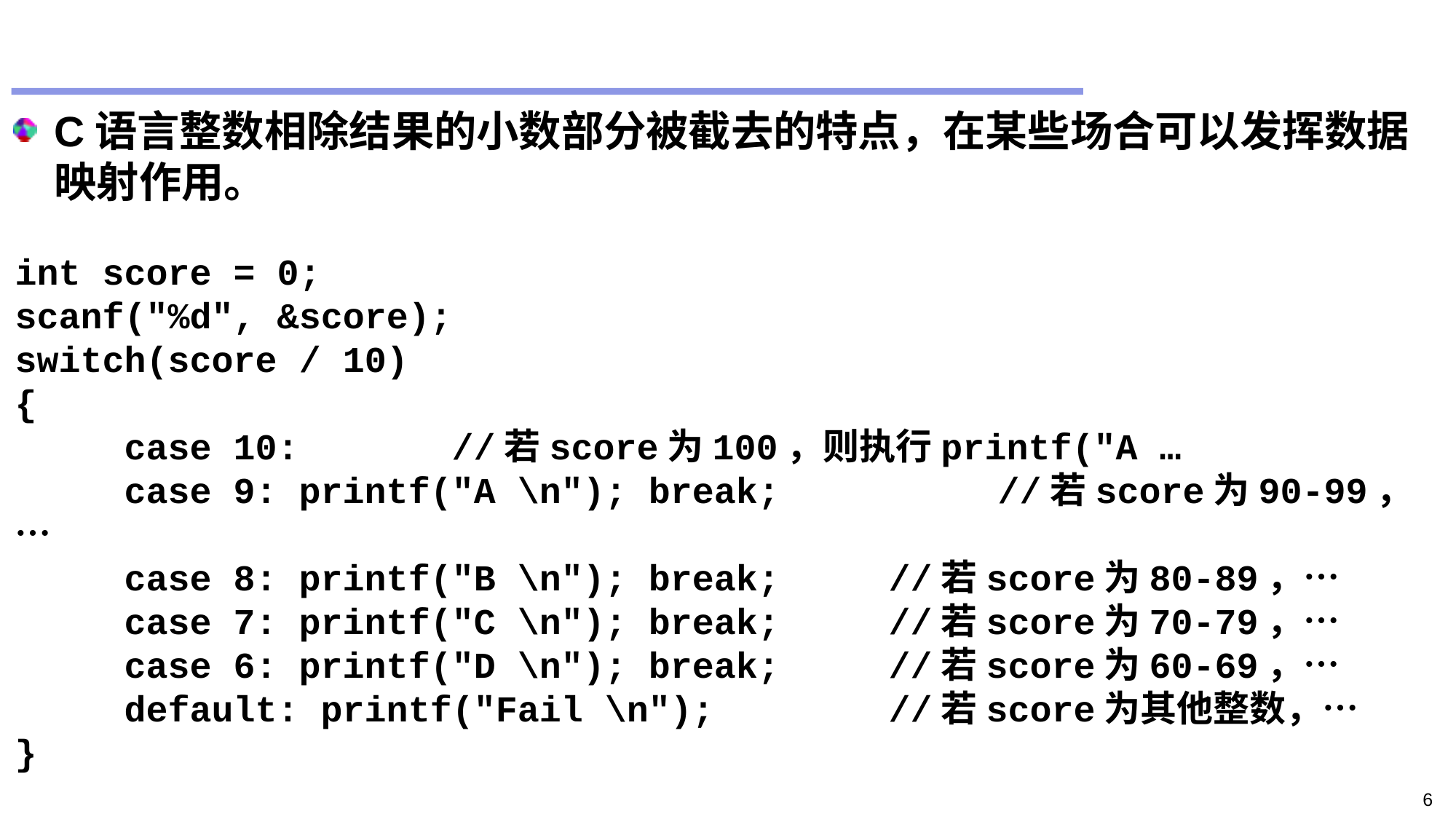

#
C语言整数相除结果的小数部分被截去的特点，在某些场合可以发挥数据映射作用。
int score = 0;
scanf("%d", &score);
switch(score / 10)
{
	case 10:		//若score为100，则执行printf("A …
	case 9: printf("A \n"); break;		//若score为90-99，…
	case 8: printf("B \n"); break; 	//若score为80-89，…
	case 7: printf("C \n"); break; 	//若score为70-79，…
	case 6: printf("D \n"); break; 	//若score为60-69，…
	default: printf("Fail \n");		//若score为其他整数，…
}
6